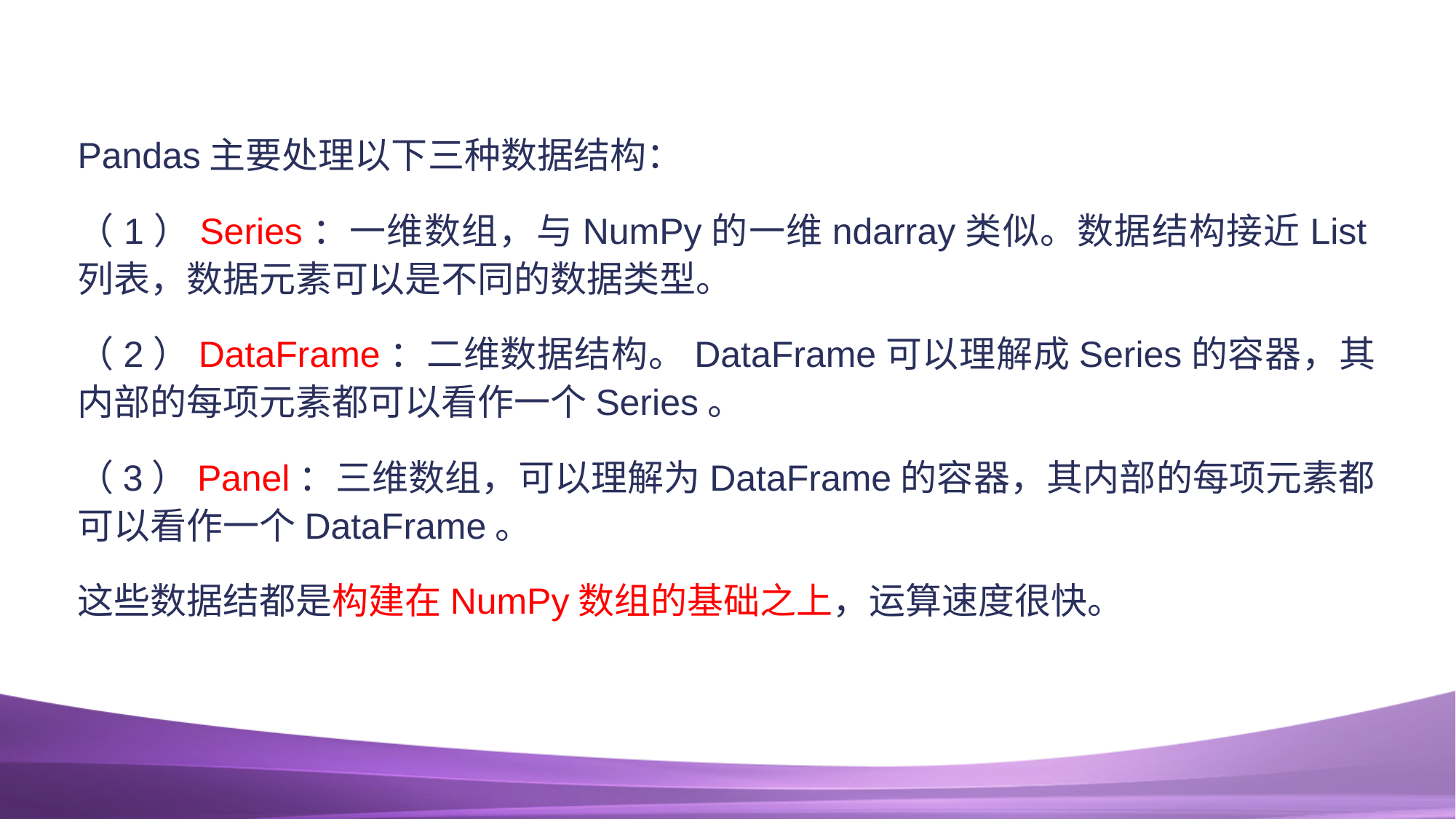

#
Pandas主要处理以下三种数据结构：
（1）Series：一维数组，与NumPy的一维ndarray类似。数据结构接近List列表，数据元素可以是不同的数据类型。
（2）DataFrame：二维数据结构。DataFrame可以理解成Series的容器，其内部的每项元素都可以看作一个Series。
（3）Panel：三维数组，可以理解为DataFrame的容器，其内部的每项元素都可以看作一个DataFrame。
这些数据结都是构建在NumPy数组的基础之上，运算速度很快。